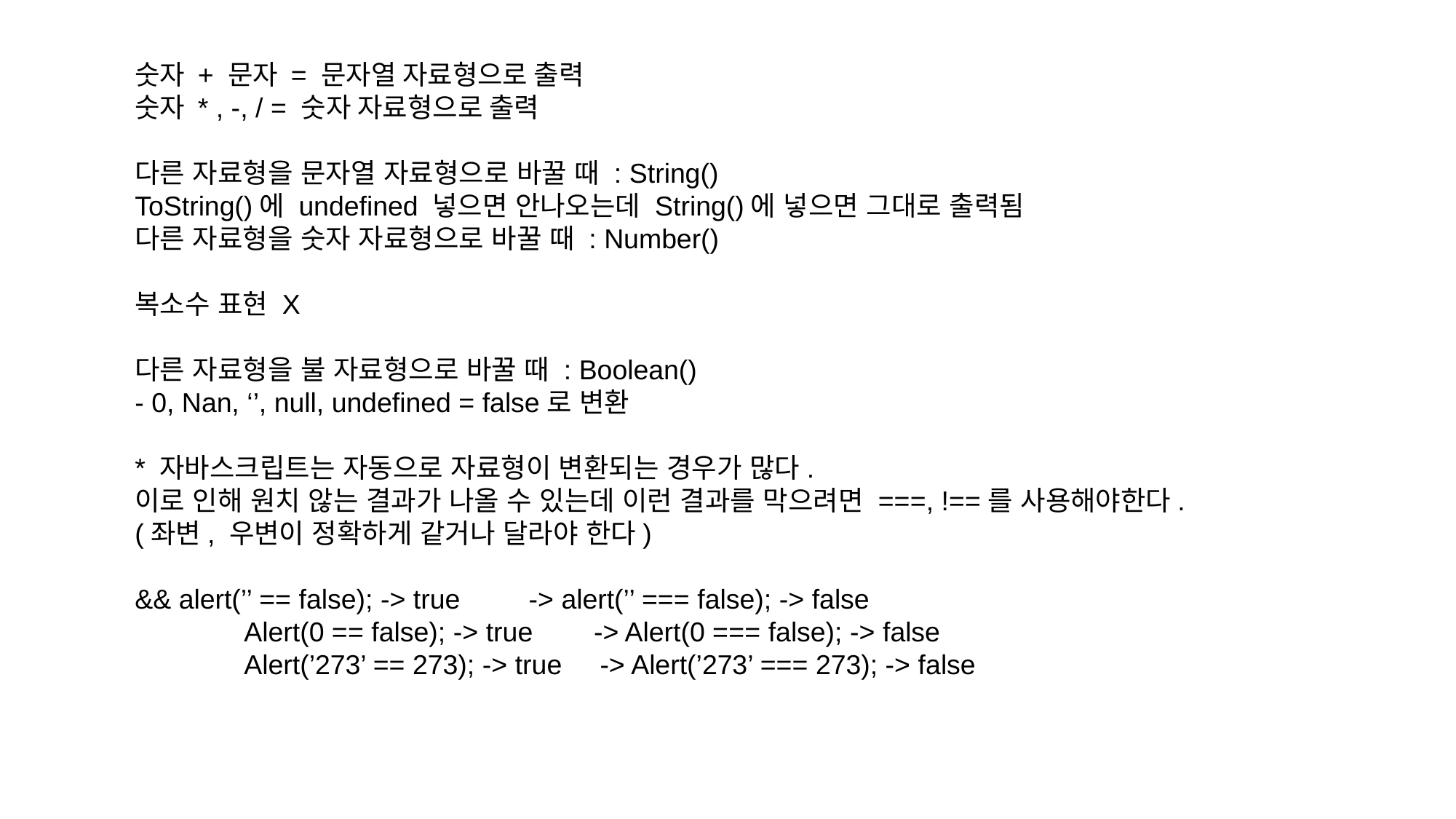

숫자 + 문자 = 문자열 자료형으로 출력
숫자 * , -, / = 숫자 자료형으로 출력

다른 자료형을 문자열 자료형으로 바꿀 때 : String()
ToString()에 undefined 넣으면 안나오는데 String()에 넣으면 그대로 출력됨
다른 자료형을 숫자 자료형으로 바꿀 때 : Number()

복소수 표현 X

다른 자료형을 불 자료형으로 바꿀 때 : Boolean()
- 0, Nan, ‘’, null, undefined = false로 변환

* 자바스크립트는 자동으로 자료형이 변환되는 경우가 많다.
이로 인해 원치 않는 결과가 나올 수 있는데 이런 결과를 막으려면 ===, !==를 사용해야한다.
(좌변, 우변이 정확하게 같거나 달라야 한다)

&& alert(’’ == false); -> true         -> alert(’’ === false); -> false
	Alert(0 == false); -> true        -> Alert(0 === false); -> false
	Alert(’273’ == 273); -> true     -> Alert(’273’ === 273); -> false